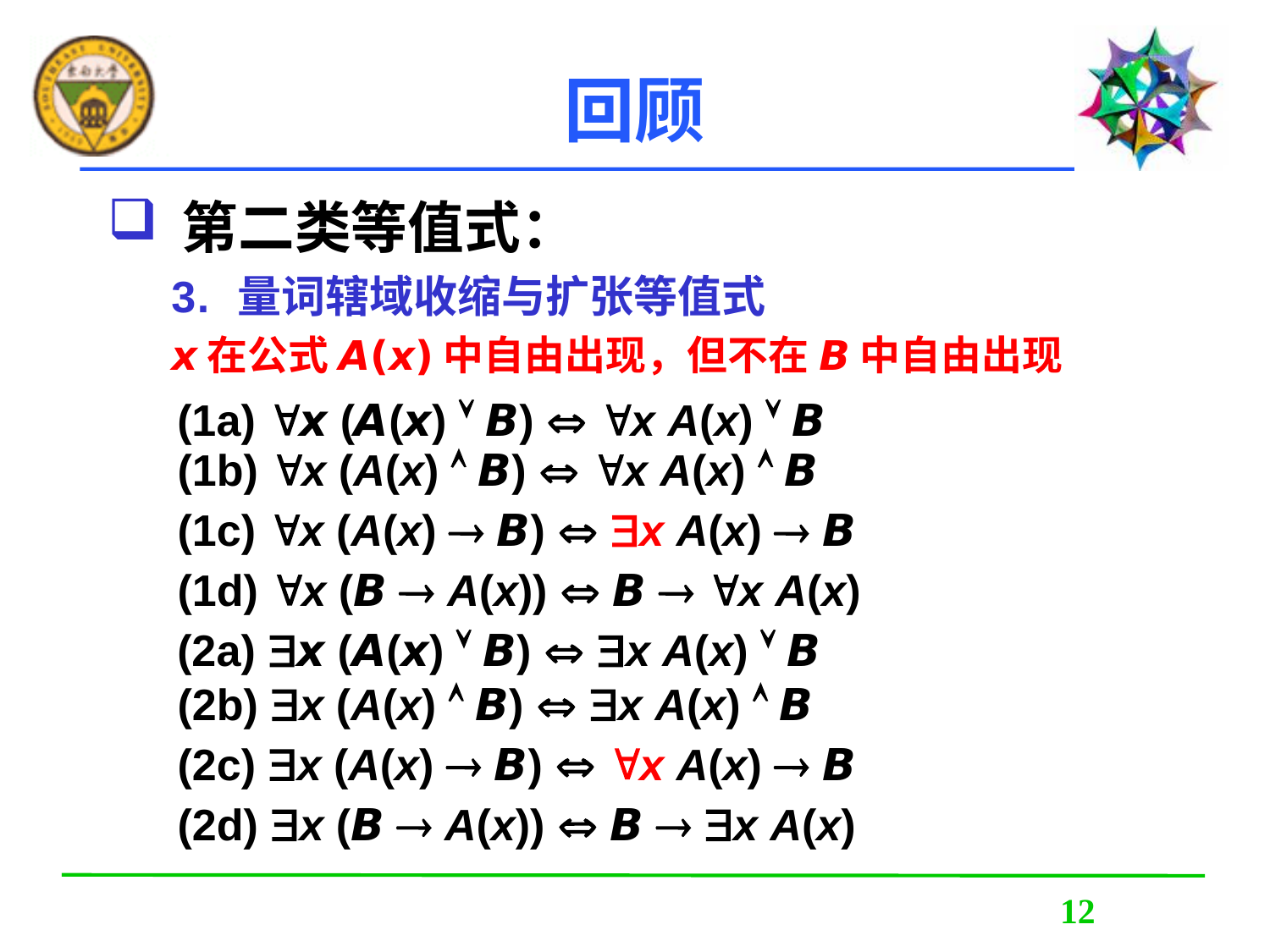

回顾
第二类等值式：
量词辖域收缩与扩张等值式
x在公式A(x)中自由出现，但不在B中自由出现

(1a) ∀x (A(x) ∨ B) ⇔ ∀x A(x) ∨ B
(1b) ∀x (A(x) ∧ B) ⇔ ∀x A(x) ∧ B
(1c) ∀x (A(x) → B) ⇔ ∃x A(x) → B
(1d) ∀x (B → A(x)) ⇔ B → ∀x A(x)
(2a) ∃x (A(x) ∨ B) ⇔ ∃x A(x) ∨ B
(2b) ∃x (A(x) ∧ B) ⇔ ∃x A(x) ∧ B
(2c) ∃x (A(x) → B) ⇔ ∀x A(x) → B
(2d) ∃x (B → A(x)) ⇔ B → ∃x A(x)